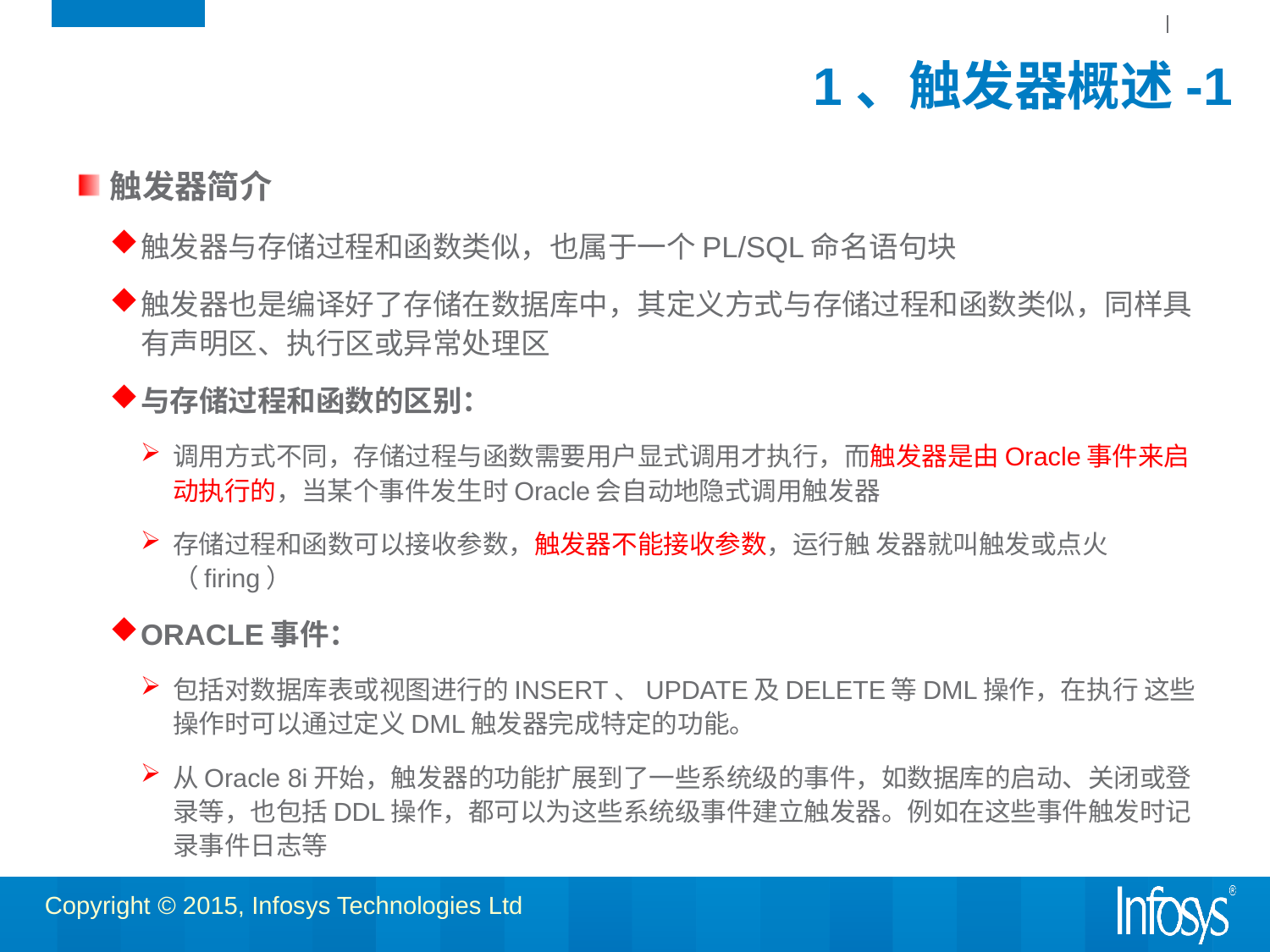

# 1、触发器概述-1
触发器简介
触发器与存储过程和函数类似，也属于一个PL/SQL命名语句块
触发器也是编译好了存储在数据库中，其定义方式与存储过程和函数类似，同样具有声明区、执行区或异常处理区
与存储过程和函数的区别：
调用方式不同，存储过程与函数需要用户显式调用才执行，而触发器是由Oracle事件来启动执行的，当某个事件发生时Oracle会自动地隐式调用触发器
存储过程和函数可以接收参数，触发器不能接收参数，运行触 发器就叫触发或点火（firing）
ORACLE事件：
包括对数据库表或视图进行的INSERT、UPDATE及DELETE等DML操作，在执行 这些操作时可以通过定义DML触发器完成特定的功能。
从Oracle 8i开始，触发器的功能扩展到了一些系统级的事件，如数据库的启动、关闭或登录等，也包括DDL操作，都可以为这些系统级事件建立触发器。例如在这些事件触发时记录事件日志等